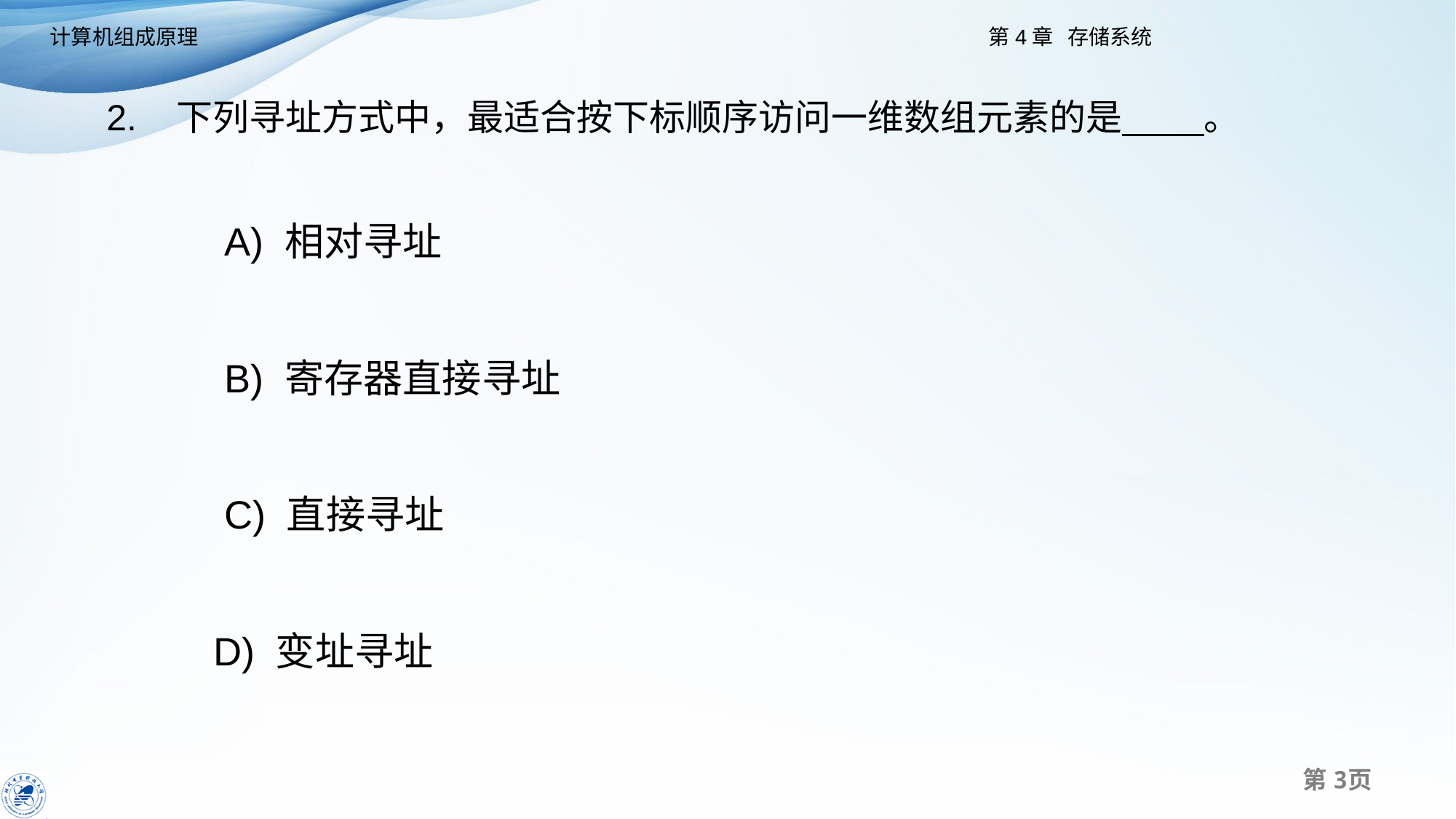

2.   下列寻址方式中，最适合按下标顺序访问一维数组元素的是          。
 A) 相对寻址
 B) 寄存器直接寻址
 C) 直接寻址
D) 变址寻址